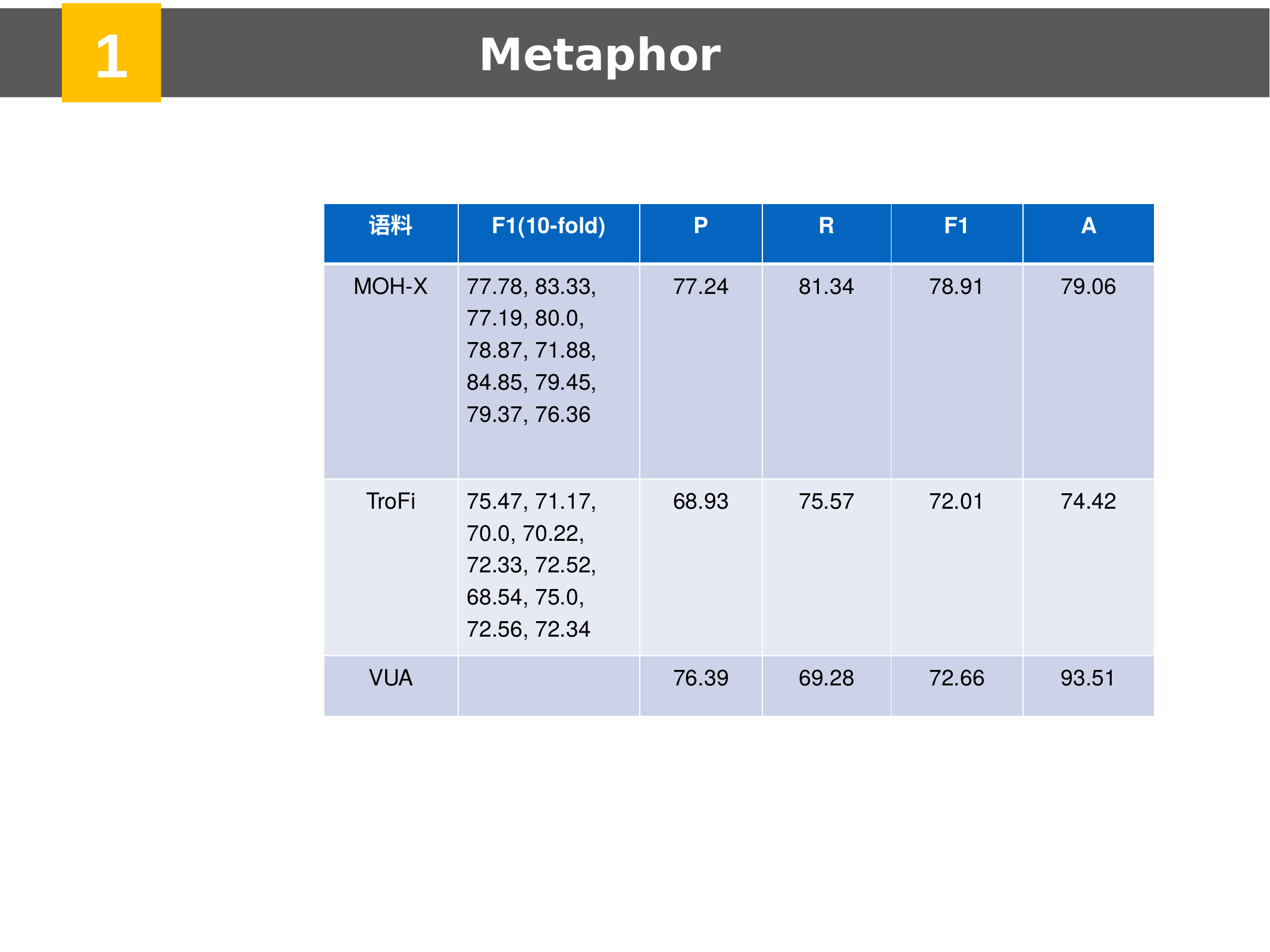

1

Metaphor
| 语料 | F1(10-fold) | P | R | F1 | A |
| --- | --- | --- | --- | --- | --- |
| MOH-X | 77.78, 83.33, 77.19, 80.0, 78.87, 71.88, 84.85, 79.45, 79.37, 76.36 | 77.24 | 81.34 | 78.91 | 79.06 |
| TroFi | 75.47, 71.17, 70.0, 70.22, 72.33, 72.52, 68.54, 75.0, 72.56, 72.34 | 68.93 | 75.57 | 72.01 | 74.42 |
| VUA |  | 76.39 | 69.28 | 72.66 | 93.51 |